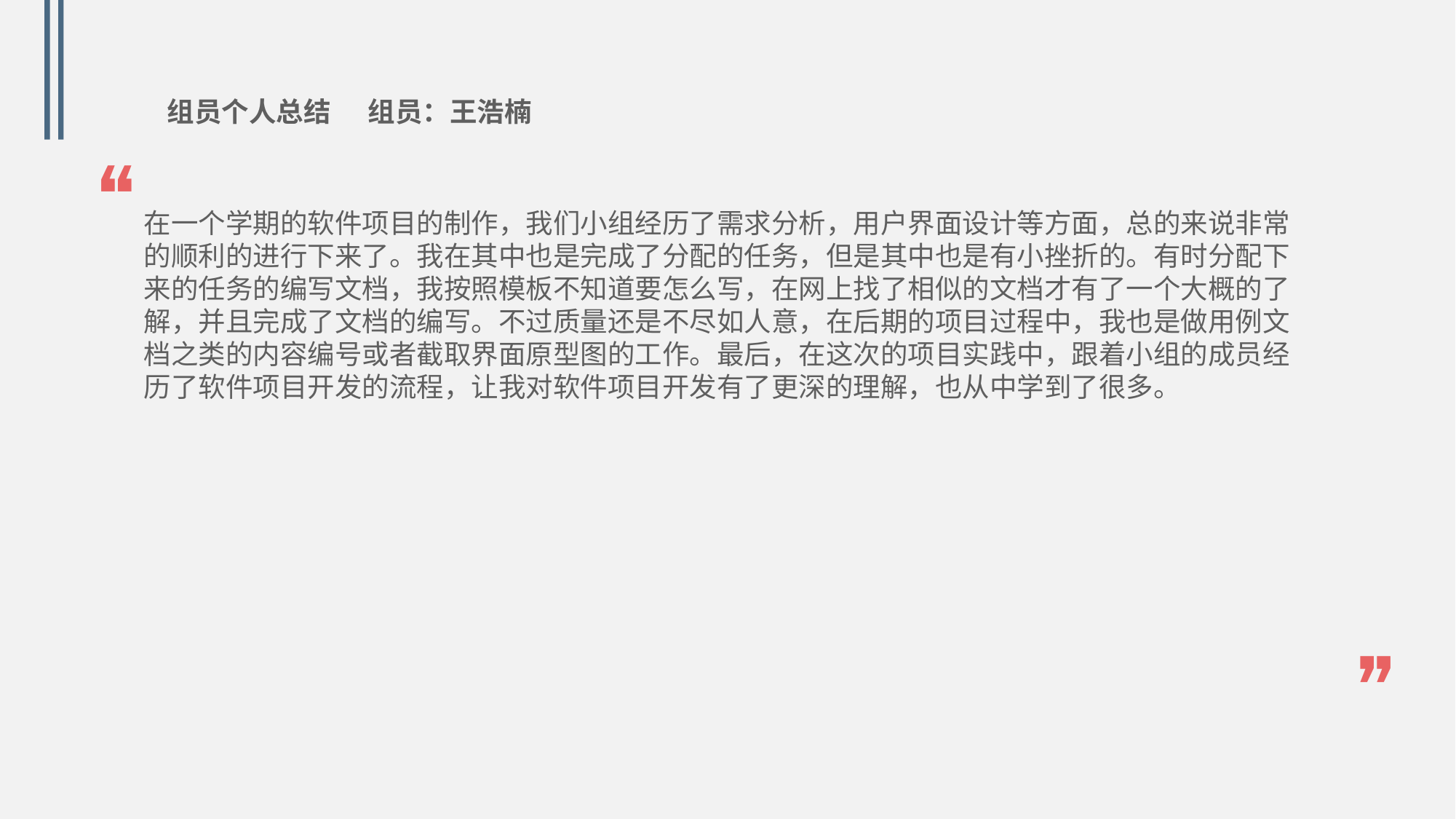

组员个人总结      组员：王浩楠
“
在一个学期的软件项目的制作，我们小组经历了需求分析，用户界面设计等方面，总的来说非常的顺利的进行下来了。我在其中也是完成了分配的任务，但是其中也是有小挫折的。有时分配下来的任务的编写文档，我按照模板不知道要怎么写，在网上找了相似的文档才有了一个大概的了解，并且完成了文档的编写。不过质量还是不尽如人意，在后期的项目过程中，我也是做用例文档之类的内容编号或者截取界面原型图的工作。最后，在这次的项目实践中，跟着小组的成员经历了软件项目开发的流程，让我对软件项目开发有了更深的理解，也从中学到了很多。
”